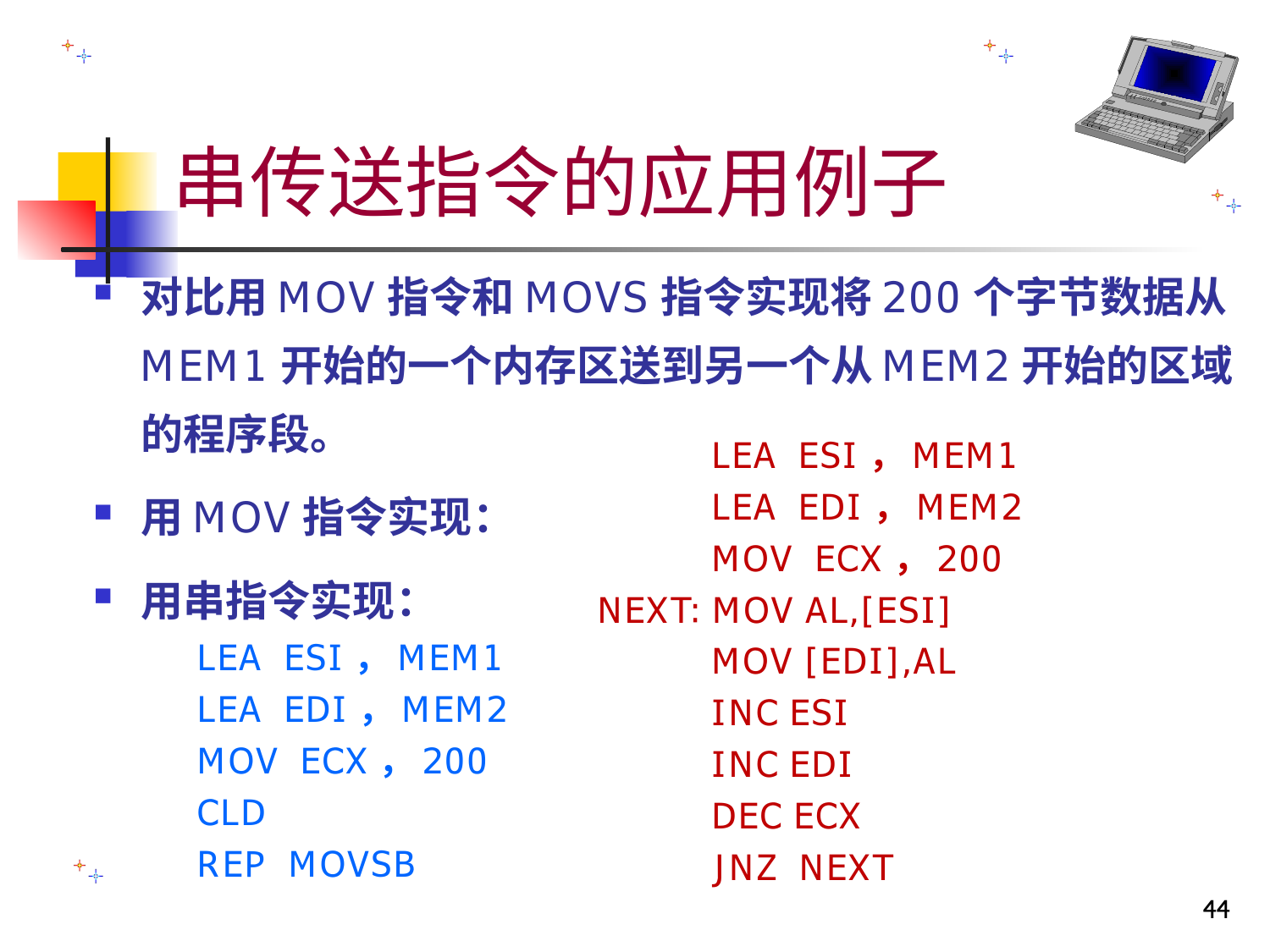

# 串传送指令的应用例子
对比用MOV指令和MOVS指令实现将200个字节数据从MEM1开始的一个内存区送到另一个从MEM2开始的区域的程序段。
用MOV指令实现：
用串指令实现：
            LEA  ESI，MEM1
            LEA  EDI，MEM2
            MOV  ECX，200
 NEXT: MOV AL,[ESI]
            MOV [EDI],AL
            INC ESI
            INC EDI
            DEC ECX
            JNZ  NEXT
LEA  ESI，MEM1
LEA  EDI，MEM2
MOV  ECX，200
CLD
REP  MOVSB
44